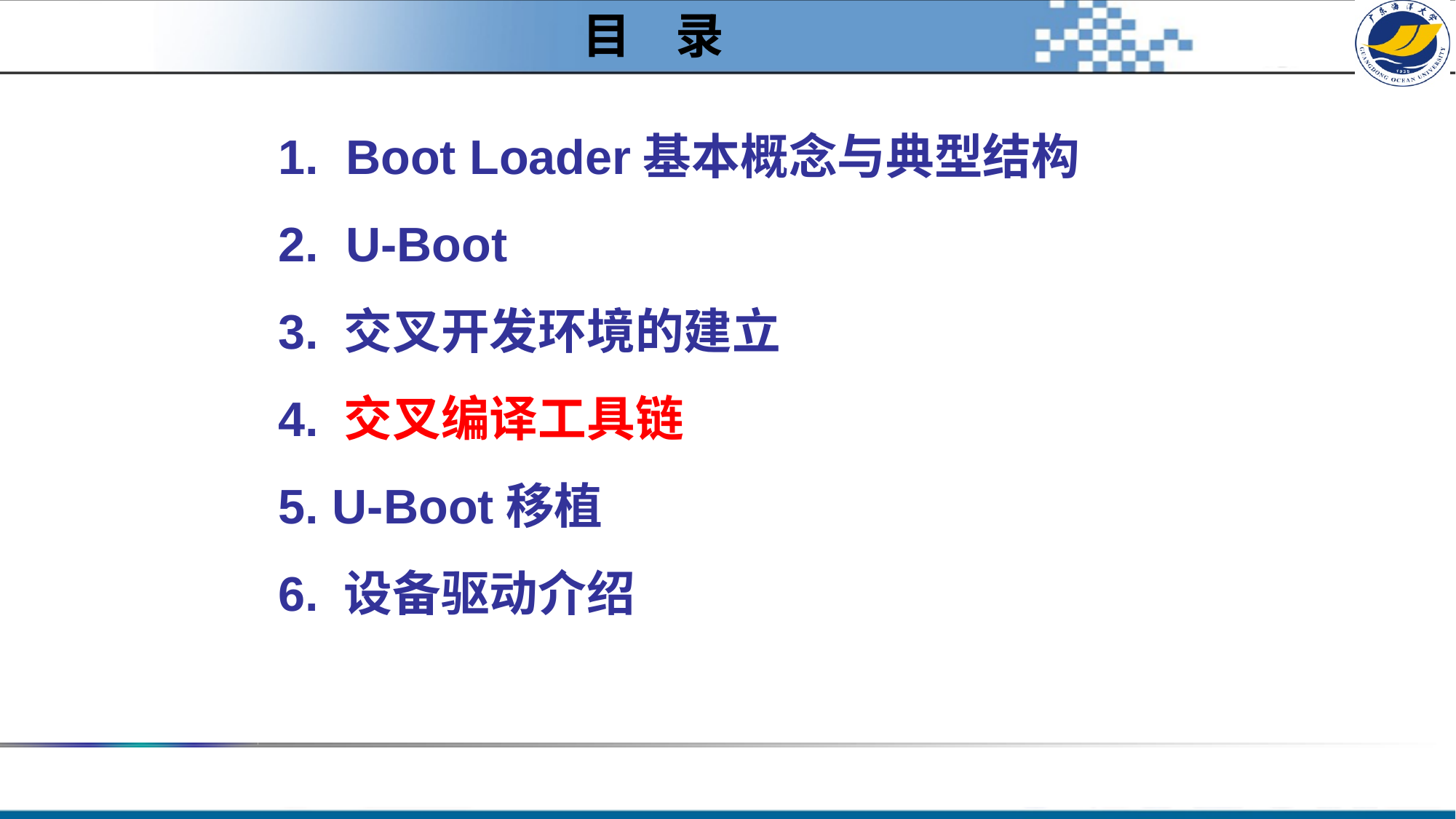

目    录
1.  Boot Loader基本概念与典型结构
2.  U-Boot
3. 交叉开发环境的建立
4. 交叉编译工具链
5. U-Boot移植
6. 设备驱动介绍